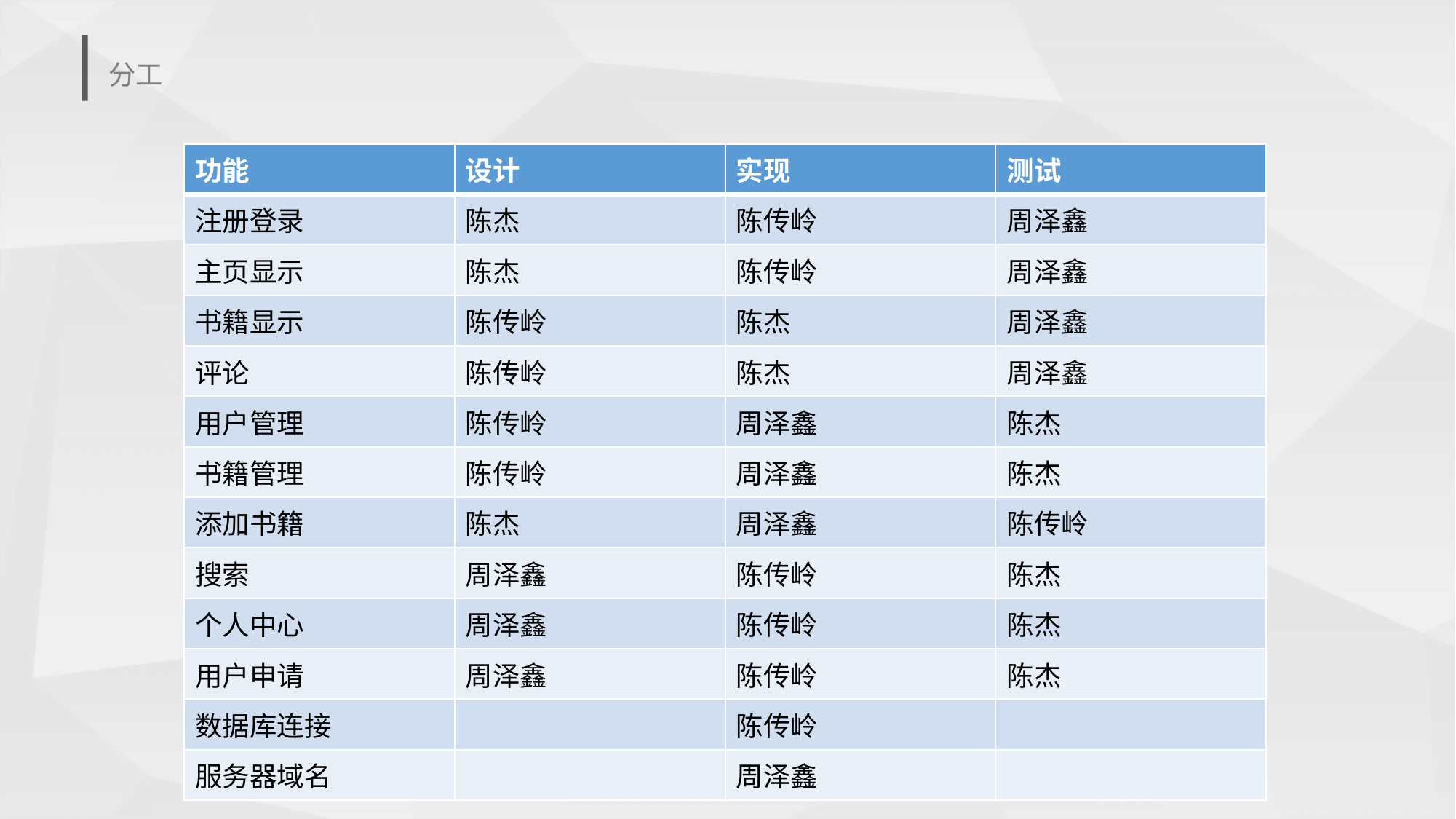

# 分工
| 功能 | 设计 | 实现 | 测试 |
| --- | --- | --- | --- |
| 注册登录 | 陈杰 | 陈传岭 | 周泽鑫 |
| 主页显示 | 陈杰 | 陈传岭 | 周泽鑫 |
| 书籍显示 | 陈传岭 | 陈杰 | 周泽鑫 |
| 评论 | 陈传岭 | 陈杰 | 周泽鑫 |
| 用户管理 | 陈传岭 | 周泽鑫 | 陈杰 |
| 书籍管理 | 陈传岭 | 周泽鑫 | 陈杰 |
| 添加书籍 | 陈杰 | 周泽鑫 | 陈传岭 |
| 搜索 | 周泽鑫 | 陈传岭 | 陈杰 |
| 个人中心 | 周泽鑫 | 陈传岭 | 陈杰 |
| 用户申请 | 周泽鑫 | 陈传岭 | 陈杰 |
| 数据库连接 |  | 陈传岭 |  |
| 服务器域名 |  | 周泽鑫 |  |